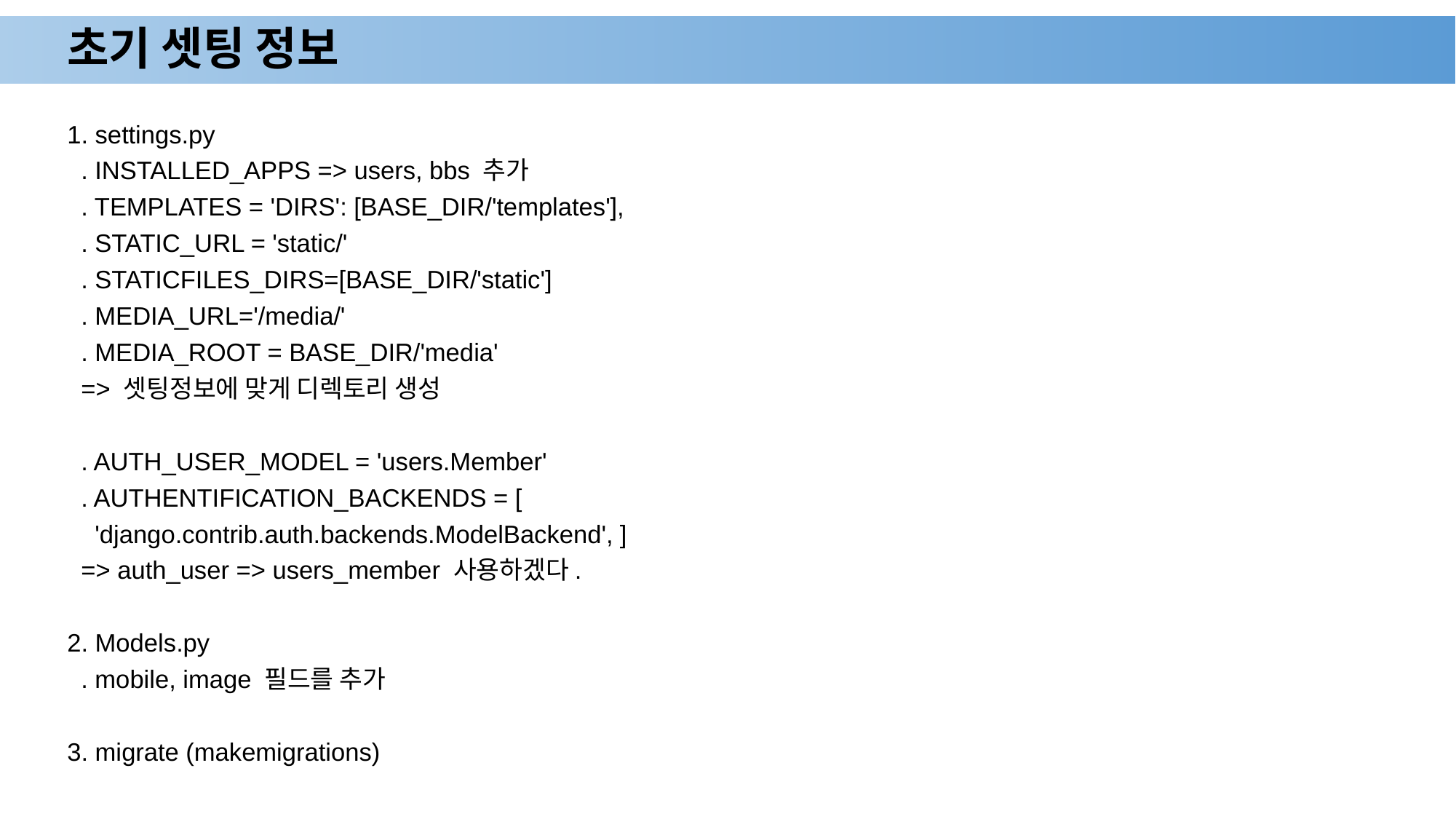

# 초기 셋팅 정보
1. settings.py
  . INSTALLED_APPS => users, bbs 추가
  . TEMPLATES = 'DIRS': [BASE_DIR/'templates'],
  . STATIC_URL = 'static/'
  . STATICFILES_DIRS=[BASE_DIR/'static']
  . MEDIA_URL='/media/'
  . MEDIA_ROOT = BASE_DIR/'media'
  => 셋팅정보에 맞게 디렉토리 생성

  . AUTH_USER_MODEL = 'users.Member'
  . AUTHENTIFICATION_BACKENDS = [
    'django.contrib.auth.backends.ModelBackend', ]
  => auth_user => users_member 사용하겠다.

2. Models.py
  . mobile, image 필드를 추가

3. migrate (makemigrations)